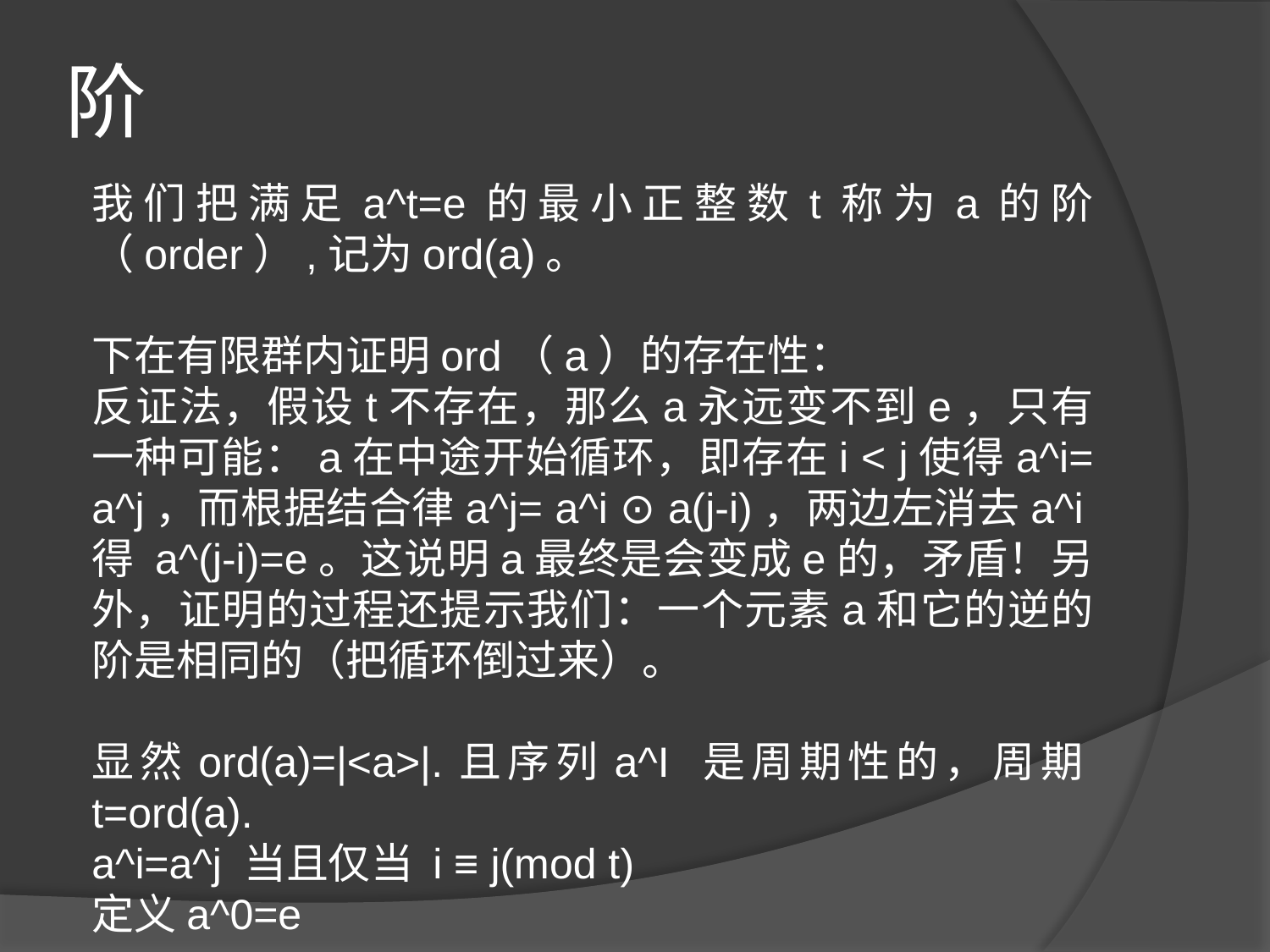

# 阶
我们把满足a^t=e的最小正整数t称为a的阶（order）,记为ord(a)。

下在有限群内证明ord（a）的存在性：
反证法，假设t不存在，那么a永远变不到e，只有一种可能：a在中途开始循环，即存在i < j使得a^i= a^j，而根据结合律a^j= a^i ⊙ a(j-i)，两边左消去a^i得 a^(j-i)=e。这说明a最终是会变成e的，矛盾！另外，证明的过程还提示我们：一个元素a和它的逆的阶是相同的（把循环倒过来）。

显然ord(a)=|<a>|.且序列a^I 是周期性的，周期t=ord(a).
a^i=a^j 当且仅当 i ≡ j(mod t)
定义a^0=e